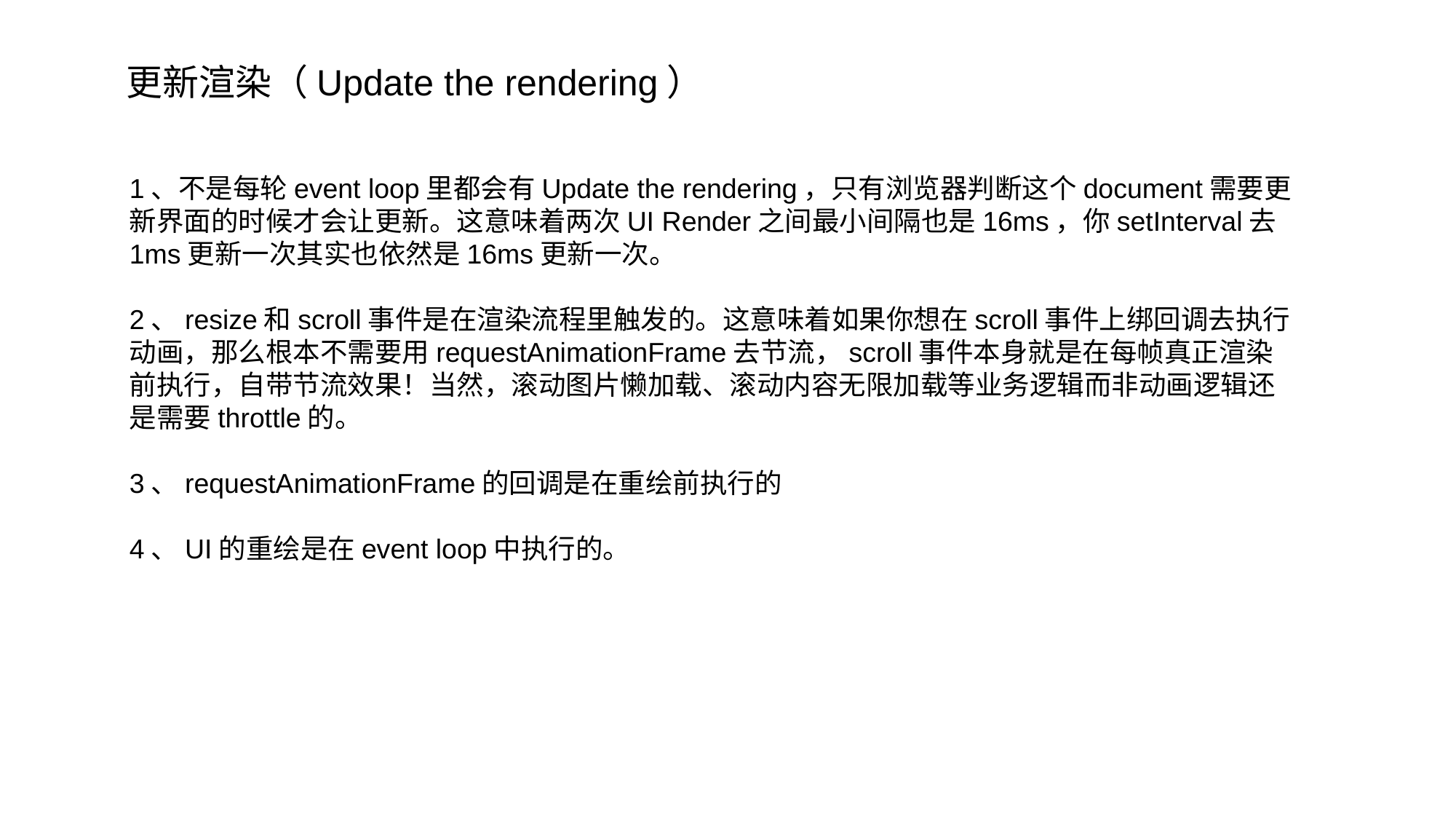

更新渲染（Update the rendering）

1、不是每轮event loop里都会有Update the rendering，只有浏览器判断这个document需要更新界面的时候才会让更新。这意味着两次UI Render之间最小间隔也是16ms，你setInterval去1ms更新一次其实也依然是16ms更新一次。

2、resize和scroll事件是在渲染流程里触发的。这意味着如果你想在scroll事件上绑回调去执行动画，那么根本不需要用requestAnimationFrame去节流，scroll事件本身就是在每帧真正渲染前执行，自带节流效果！当然，滚动图片懒加载、滚动内容无限加载等业务逻辑而非动画逻辑还是需要throttle的。

3、requestAnimationFrame的回调是在重绘前执行的

4、UI的重绘是在event loop中执行的。